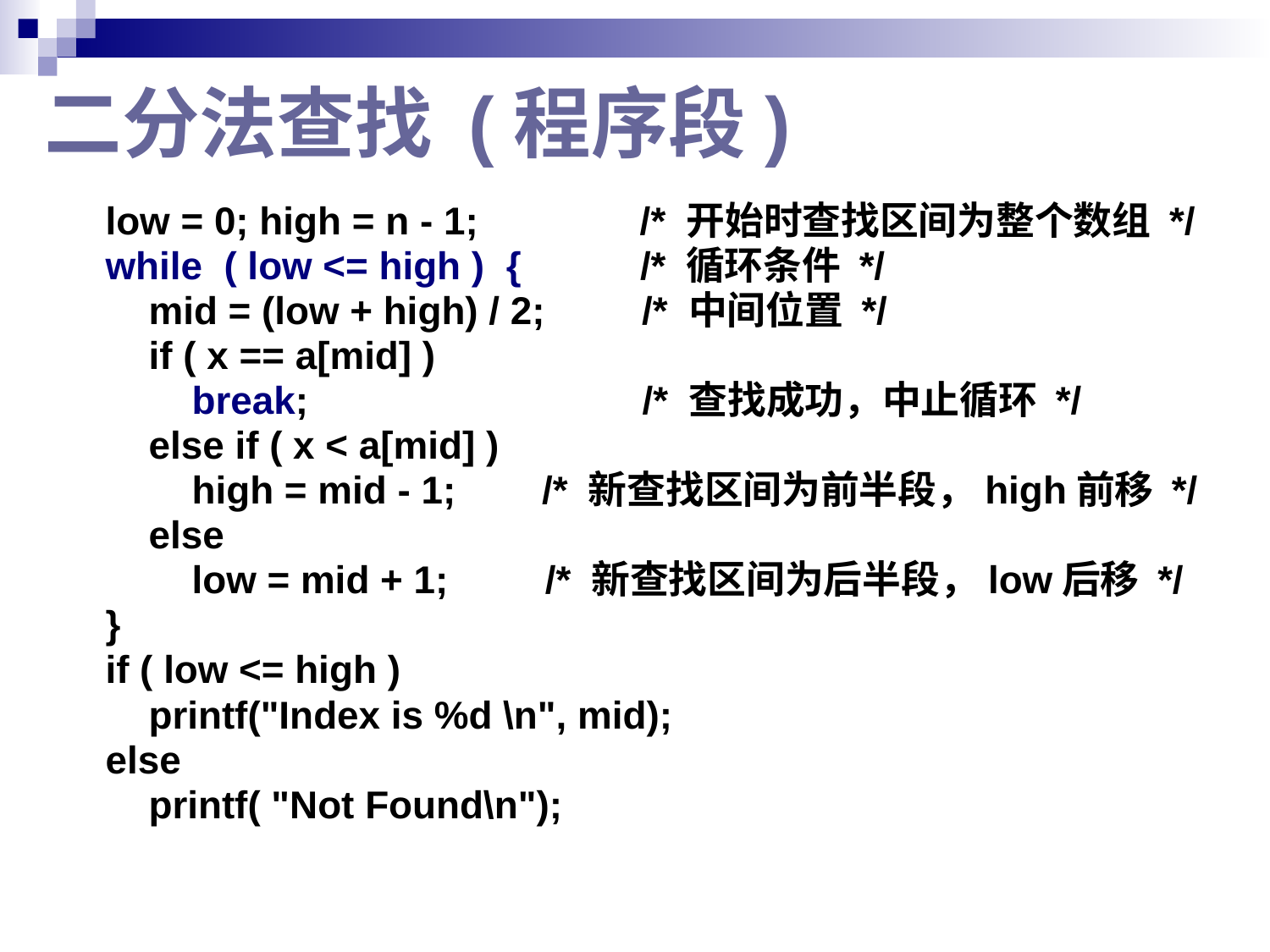

# 二分法查找 (程序段)
    low = 0; high = n - 1;               /* 开始时查找区间为整个数组 */
    while  ( low <= high )  {           /* 循环条件 */
        mid = (low + high) / 2;         /* 中间位置 */
        if ( x == a[mid] )
            break;                               /* 查找成功，中止循环 */
        else if ( x < a[mid] )
            high = mid - 1;        /* 新查找区间为前半段，high前移 */
        else
            low = mid + 1;         /* 新查找区间为后半段，low后移 */
    }
    if ( low <= high )
        printf("Index is %d \n", mid);
    else
        printf( "Not Found\n");